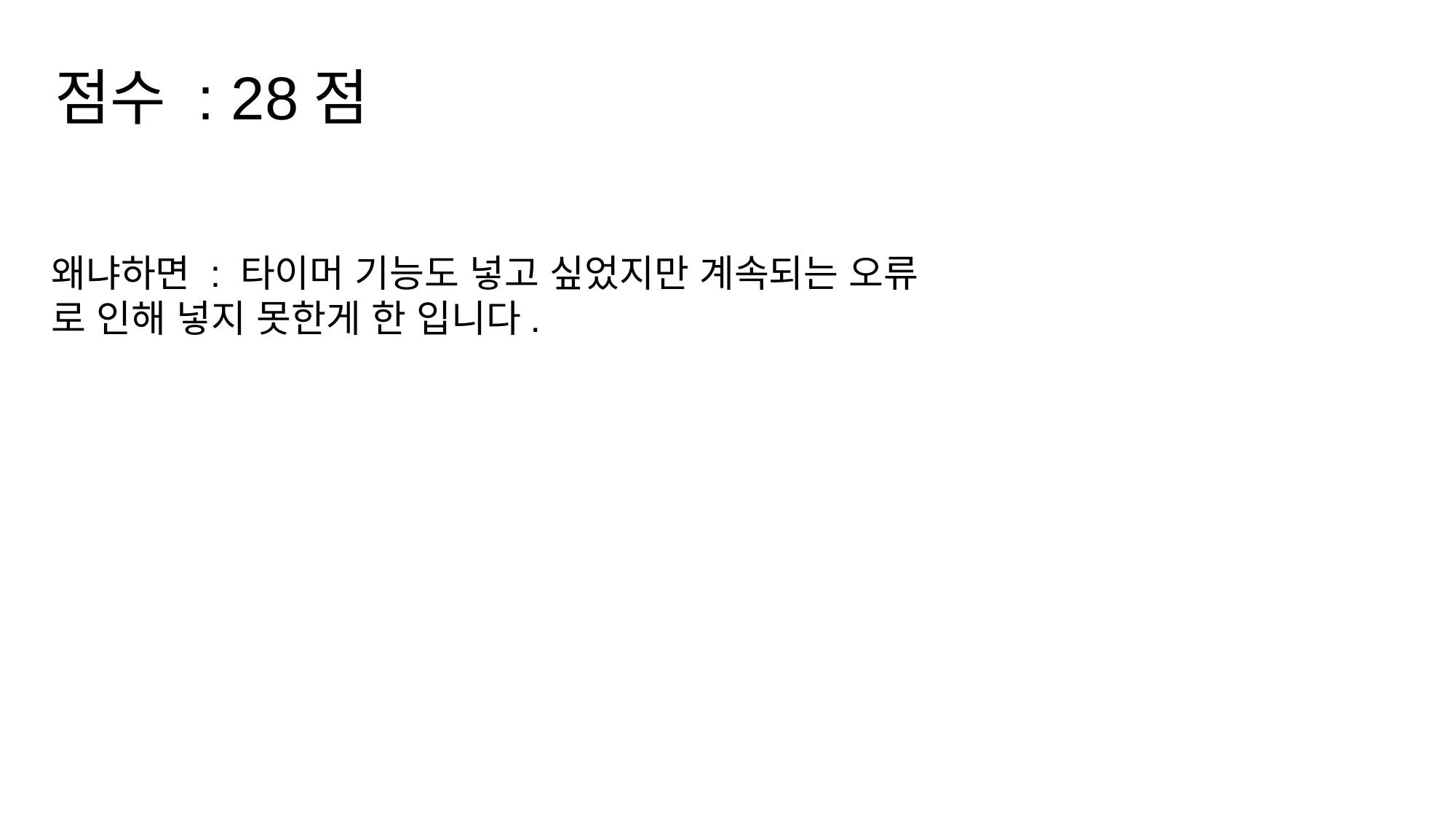

점수 : 28점
왜냐하면 : 타이머 기능도 넣고 싶었지만 계속되는 오류 로 인해 넣지 못한게 한 입니다.